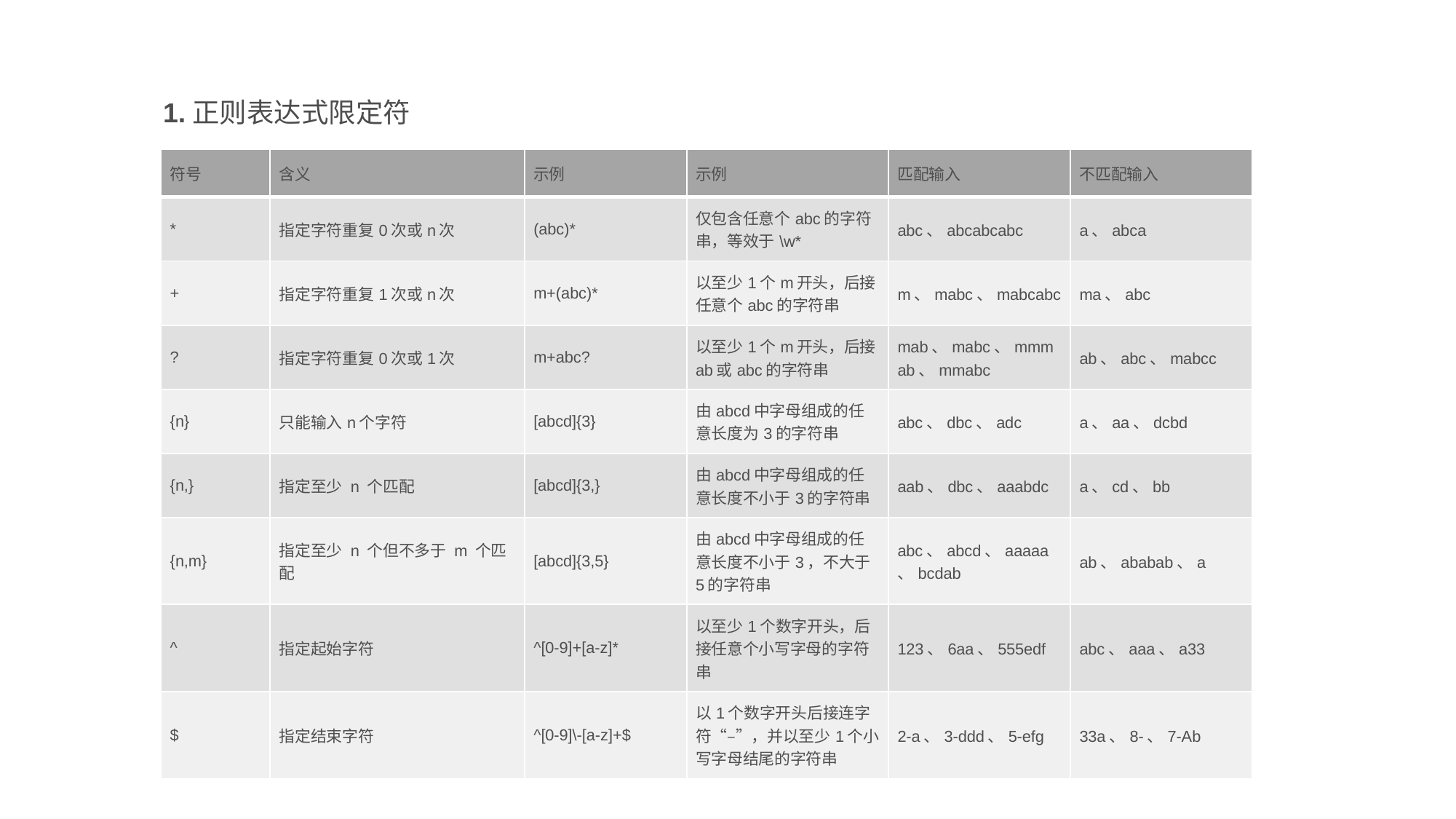

# 1.正则表达式限定符
| 符号 | 含义 | 示例 | 示例 | 匹配输入 | 不匹配输入 |
| --- | --- | --- | --- | --- | --- |
| \* | 指定字符重复0次或n次 | (abc)\* | 仅包含任意个abc的字符串，等效于\w\* | abc、abcabcabc | a、abca |
| + | 指定字符重复1次或n次 | m+(abc)\* | 以至少1个m开头，后接任意个abc的字符串 | m、mabc、mabcabc | ma、abc |
| ? | 指定字符重复0次或1次 | m+abc? | 以至少1个m开头，后接ab或abc的字符串 | mab、mabc、mmmab、mmabc | ab、abc、mabcc |
| {n} | 只能输入n个字符 | [abcd]{3} | 由abcd中字母组成的任意长度为3的字符串 | abc、dbc、adc | a、aa、dcbd |
| {n,} | 指定至少 n 个匹配 | [abcd]{3,} | 由abcd中字母组成的任意长度不小于3的字符串 | aab、dbc、aaabdc | a、cd、bb |
| {n,m} | 指定至少 n 个但不多于 m 个匹配 | [abcd]{3,5} | 由abcd中字母组成的任意长度不小于3，不大于5的字符串 | abc、abcd、aaaaa、bcdab | ab、ababab、a |
| ^ | 指定起始字符 | ^[0-9]+[a-z]\* | 以至少1个数字开头，后接任意个小写字母的字符串 | 123、6aa、555edf | abc、aaa、a33 |
| $ | 指定结束字符 | ^[0-9]\-[a-z]+$ | 以1个数字开头后接连字符“–”，并以至少1个小写字母结尾的字符串 | 2-a、3-ddd、5-efg | 33a、8-、7-Ab |